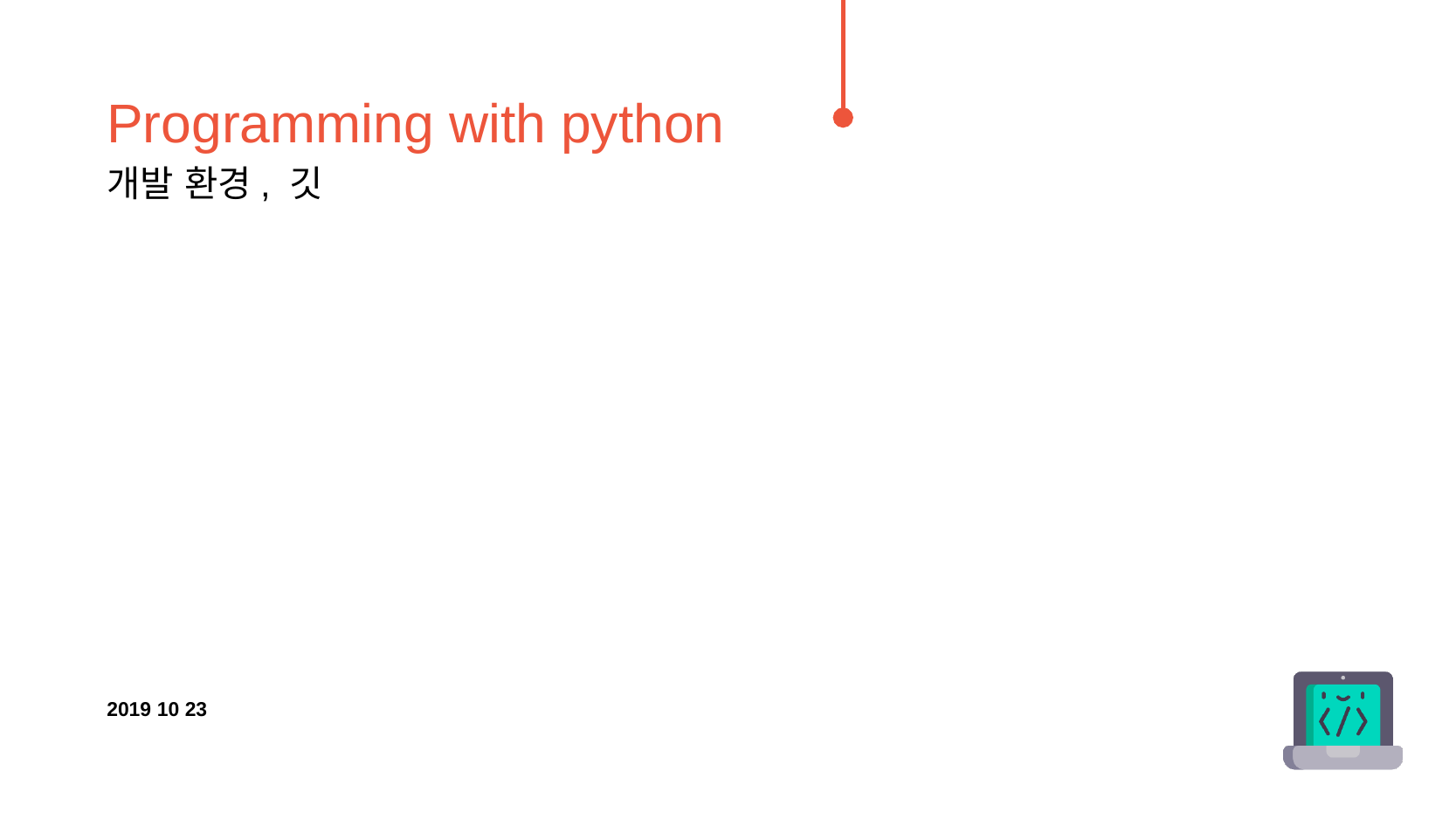

Programming with python
개발 환경, 깃
2019 10 23